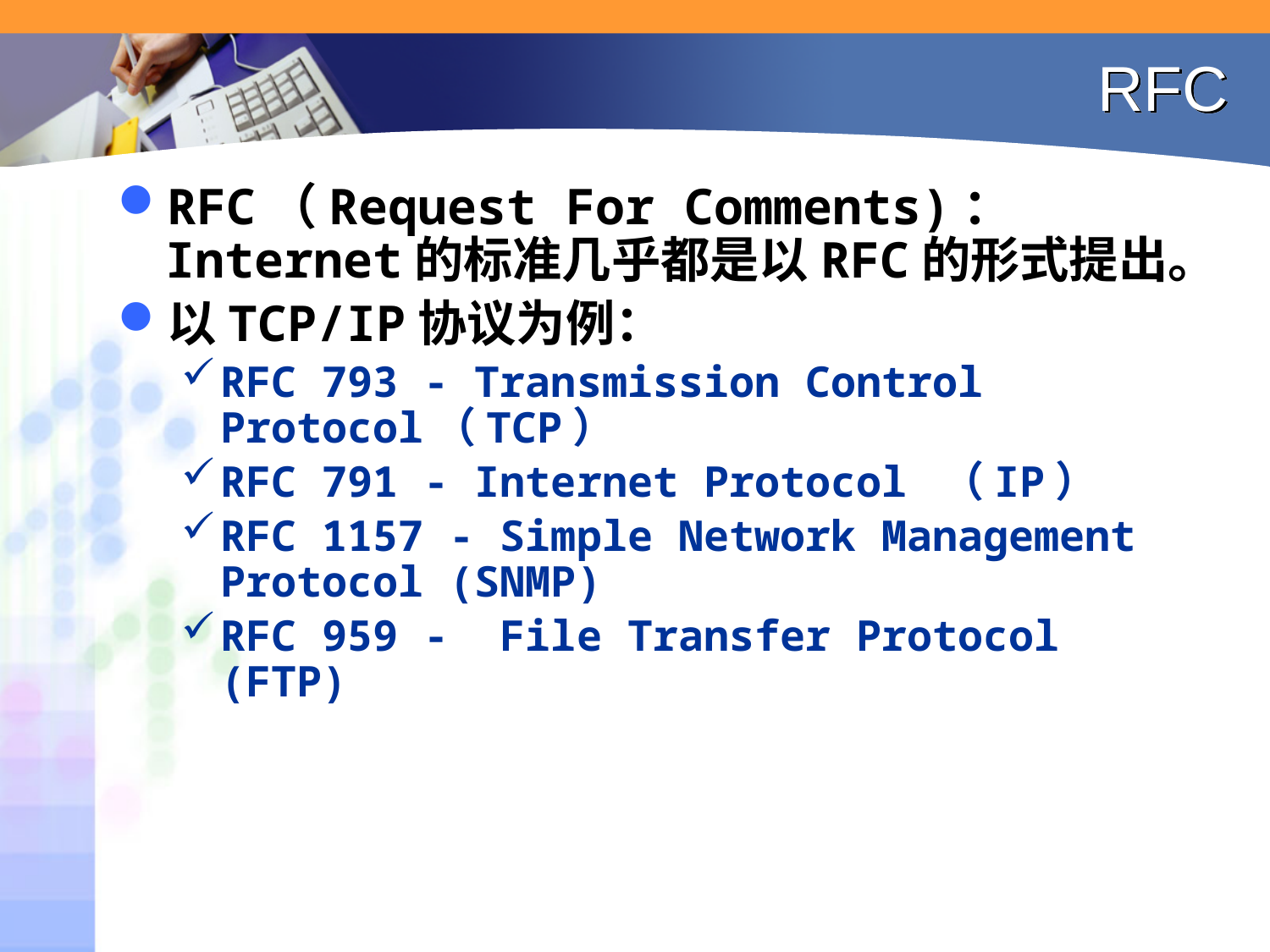

# RFC
RFC（Request For Comments)：Internet的标准几乎都是以RFC的形式提出。
以TCP/IP协议为例：
RFC 793 - Transmission Control Protocol（TCP）
RFC 791 - Internet Protocol （IP）
RFC 1157 - Simple Network Management Protocol (SNMP)
RFC 959 -  File Transfer Protocol (FTP)